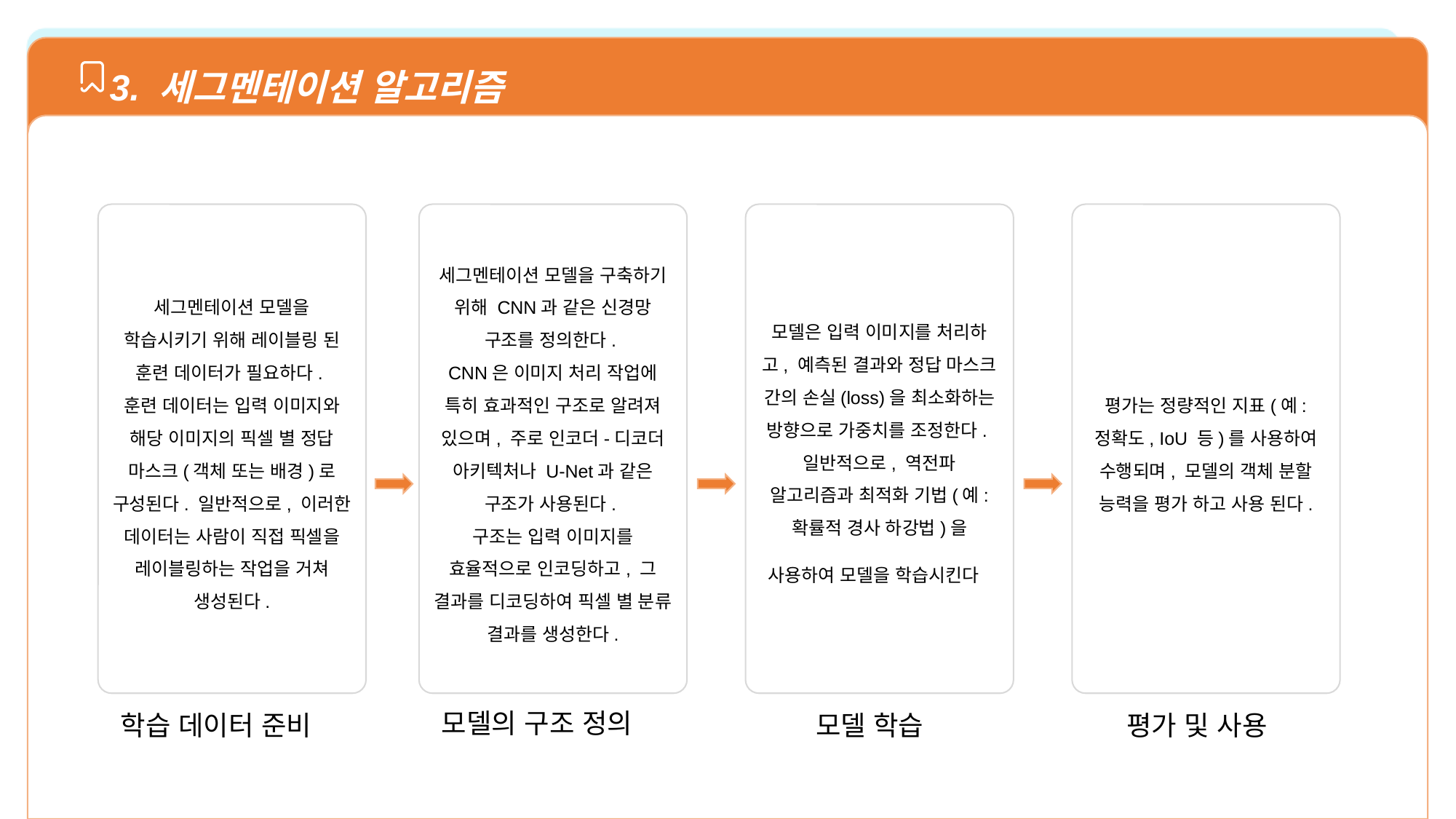

3. 세그멘테이션 알고리즘

세그멘테이션 모델을 학습시키기 위해 레이블링 된 훈련 데이터가 필요하다.
훈련 데이터는 입력 이미지와 해당 이미지의 픽셀 별 정답 마스크(객체 또는 배경)로 구성된다. 일반적으로, 이러한 데이터는 사람이 직접 픽셀을 레이블링하는 작업을 거쳐 생성된다.
세그멘테이션 모델을 구축하기 위해 CNN과 같은 신경망 구조를 정의한다.
CNN은 이미지 처리 작업에 특히 효과적인 구조로 알려져 있으며, 주로 인코더-디코더 아키텍처나 U-Net과 같은 구조가 사용된다.
구조는 입력 이미지를 효율적으로 인코딩하고, 그 결과를 디코딩하여 픽셀 별 분류 결과를 생성한다.
모델은 입력 이미지를 처리하고, 예측된 결과와 정답 마스크 간의 손실(loss)을 최소화하는 방향으로 가중치를 조정한다.
일반적으로, 역전파 알고리즘과 최적화 기법(예: 확률적 경사 하강법)을 사용하여 모델을 학습시킨다.
평가는 정량적인 지표(예: 정확도, IoU 등)를 사용하여 수행되며, 모델의 객체 분할 능력을 평가 하고 사용 된다.

모델의 구조 정의
학습 데이터 준비
모델 학습
평가 및 사용